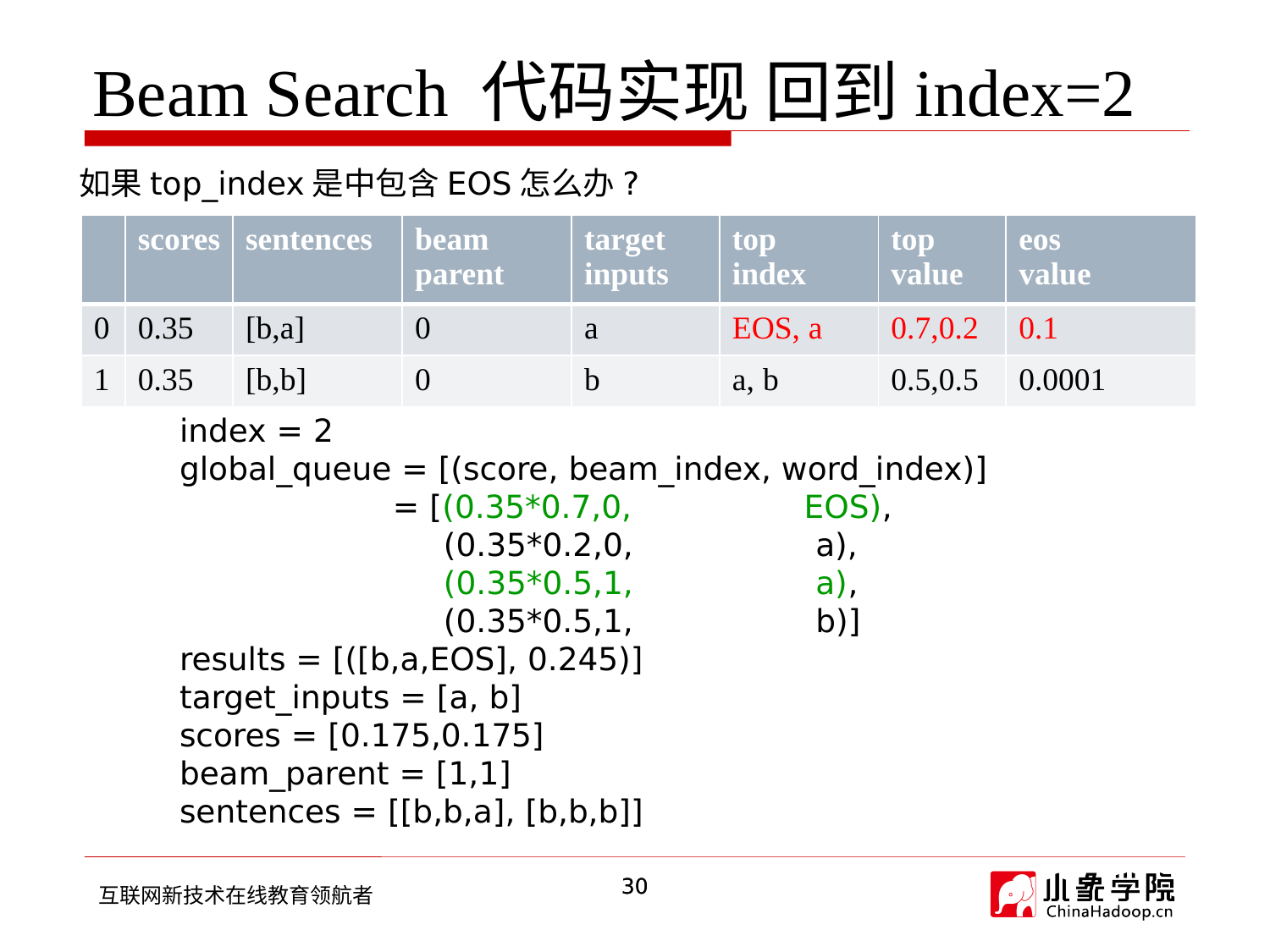

# Beam Search 代码实现 回到index=2
如果top_index是中包含EOS怎么办?
|  | scores | sentences | beam parent | target inputs | top index | top value | eos value |
| --- | --- | --- | --- | --- | --- | --- | --- |
| 0 | 0.35 | [b,a] | 0 | a | EOS, a | 0.7,0.2 | 0.1 |
| 1 | 0.35 | [b,b] | 0 | b | a, b | 0.5,0.5 | 0.0001 |
index = 2
global_queue = [(score, beam_index, word_index)]
                     = [(0.35*0.7,0,                 EOS),
                          (0.35*0.2,0,                  a),
                          (0.35*0.5,1,                  a),
                          (0.35*0.5,1,                  b)]
results = [([b,a,EOS], 0.245)]
target_inputs = [a, b]
scores = [0.175,0.175]
beam_parent = [1,1]
sentences = [[b,b,a], [b,b,b]]

30
30